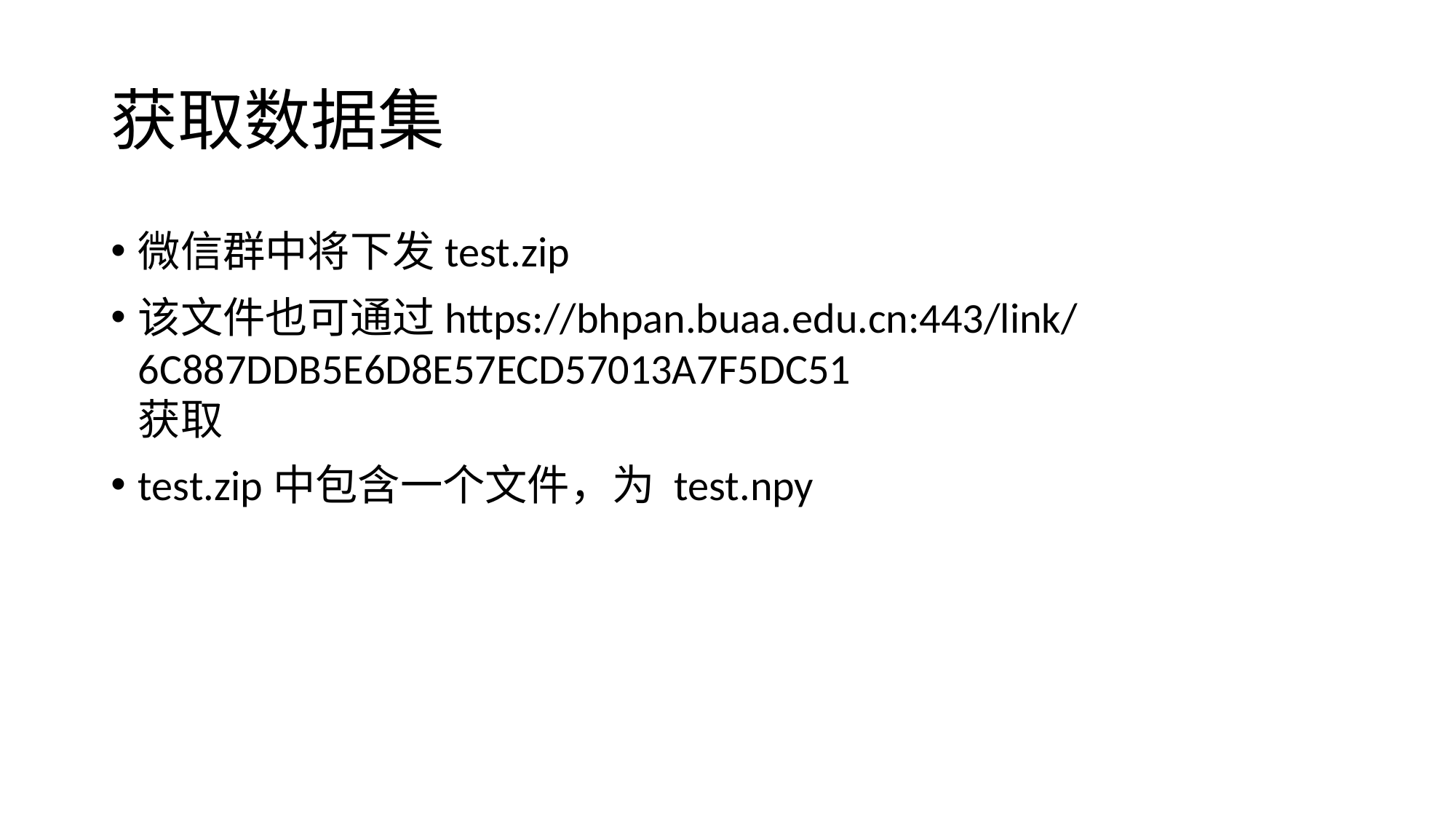

# 获取数据集
微信群中将下发test.zip
该文件也可通过https://bhpan.buaa.edu.cn:443/link/6C887DDB5E6D8E57ECD57013A7F5DC51
获取
test.zip中包含一个文件，为 test.npy